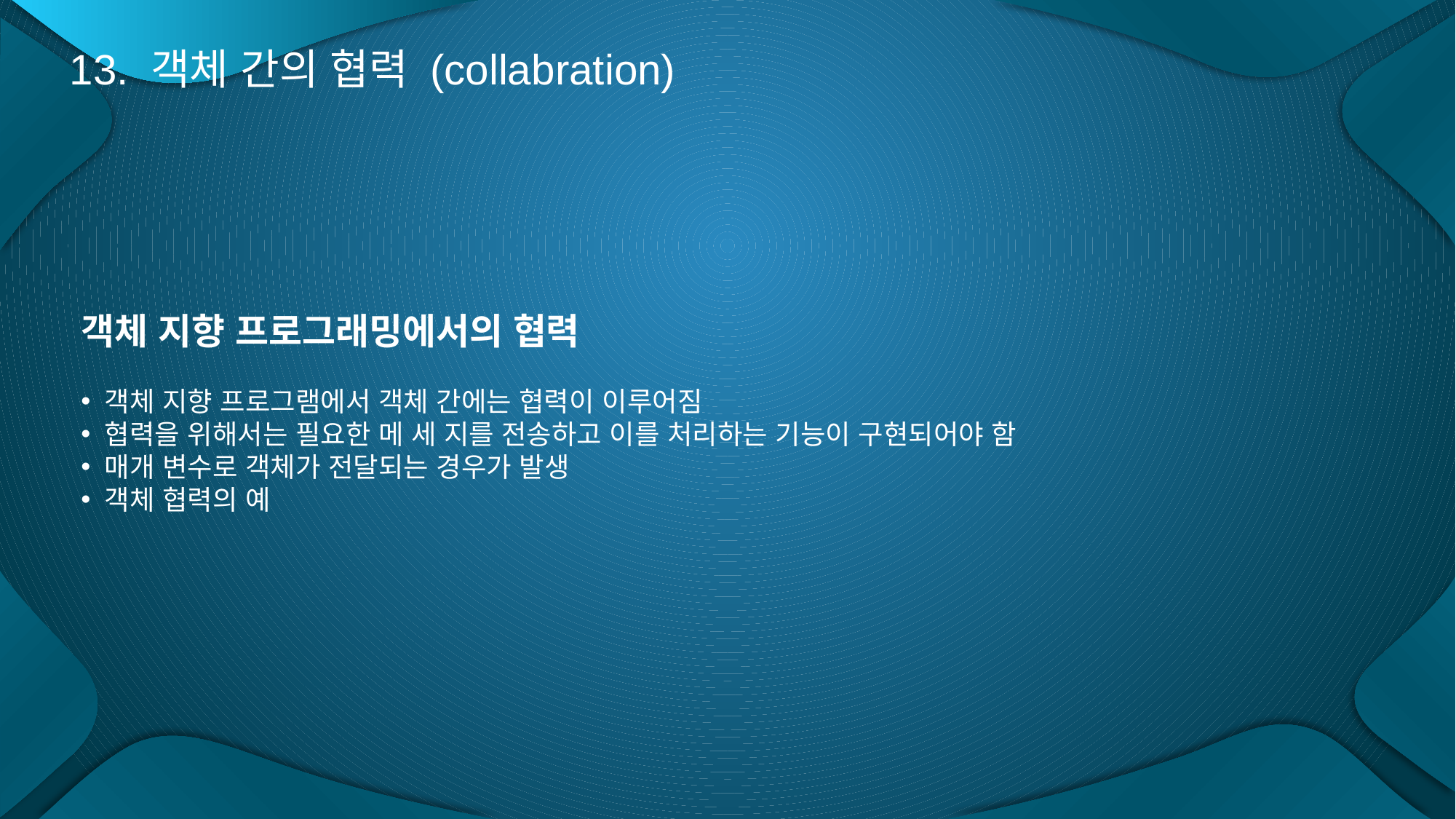

13. 객체 간의 협력 (collabration)
객체 지향 프로그래밍에서의 협력

 객체 지향 프로그램에서 객체 간에는 협력이 이루어짐
 협력을 위해서는 필요한 메 세 지를 전송하고 이를 처리하는 기능이 구현되어야 함
 매개 변수로 객체가 전달되는 경우가 발생
 객체 협력의 예